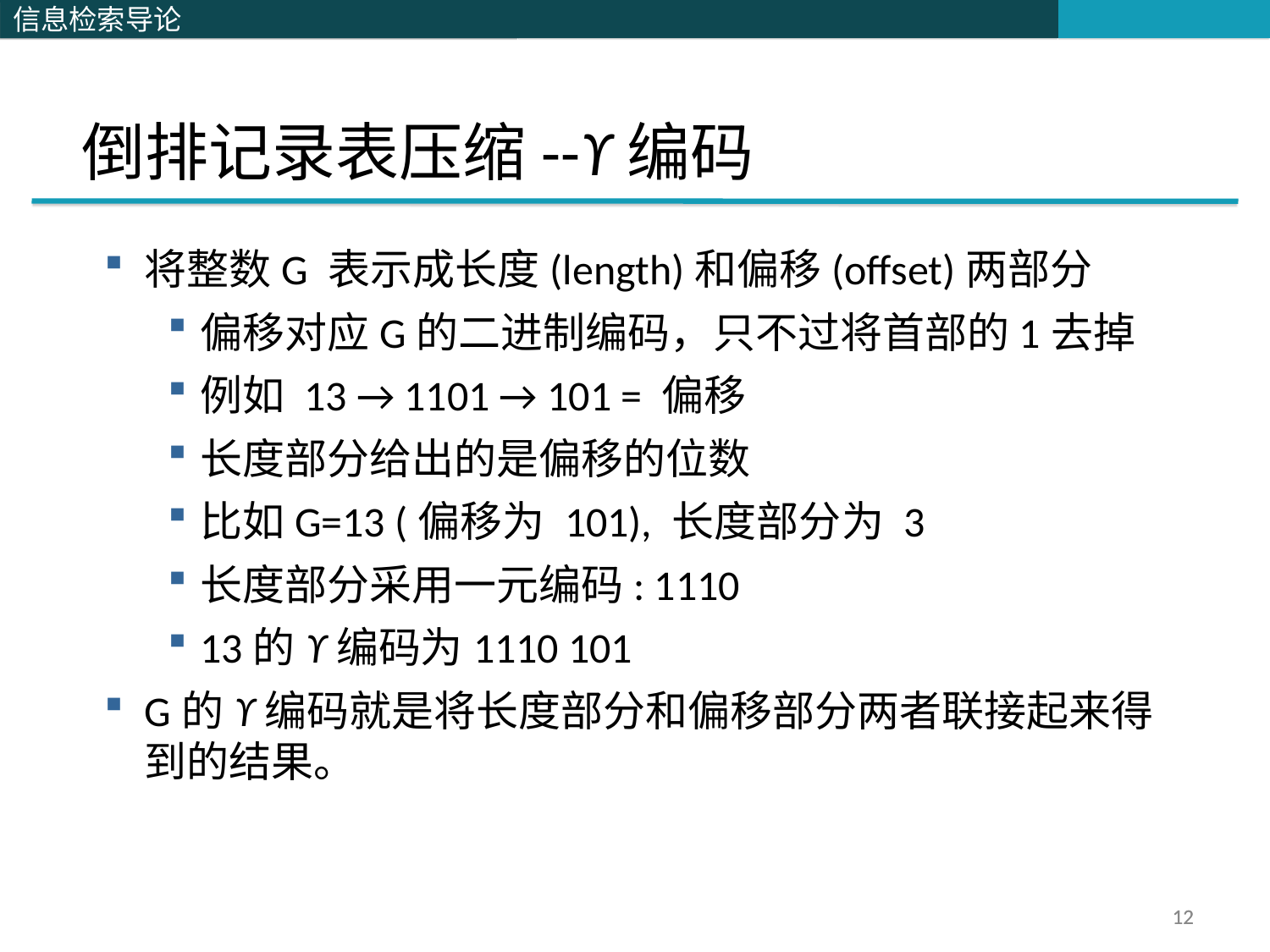

倒排记录表压缩--ϒ编码

将整数G 表示成长度(length)和偏移(offset)两部分
偏移对应G的二进制编码，只不过将首部的1去掉
例如 13 → 1101 → 101 = 偏移
长度部分给出的是偏移的位数
比如G=13 (偏移为 101), 长度部分为 3
长度部分采用一元编码: 1110
13的ϒ编码为1110 101
G的ϒ编码就是将长度部分和偏移部分两者联接起来得到的结果。
12
12